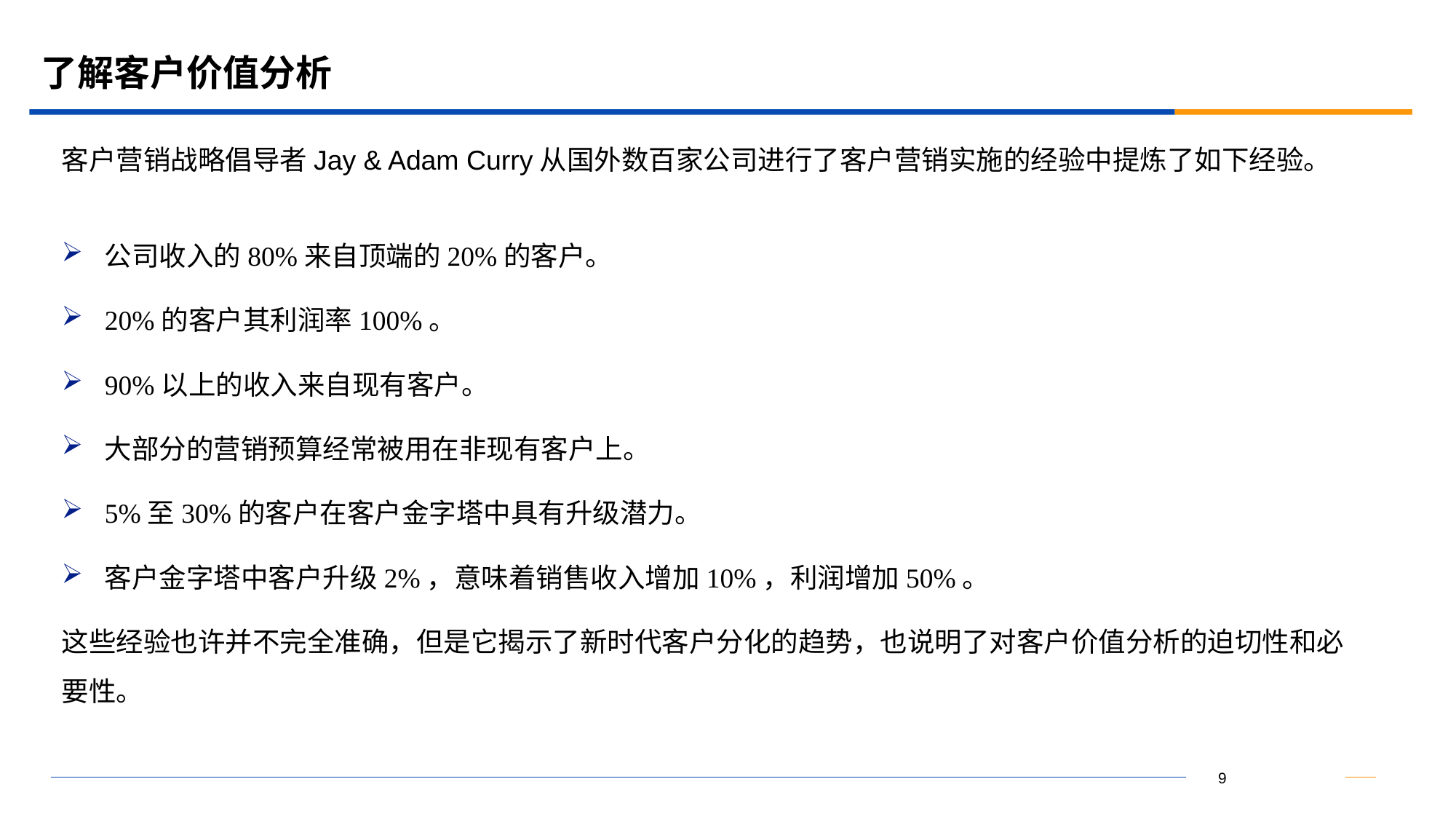

# 了解客户价值分析
客户营销战略倡导者Jay & Adam Curry从国外数百家公司进行了客户营销实施的经验中提炼了如下经验。
公司收入的80%来自顶端的20%的客户。
20%的客户其利润率100%。
90%以上的收入来自现有客户。
大部分的营销预算经常被用在非现有客户上。
5%至30%的客户在客户金字塔中具有升级潜力。
客户金字塔中客户升级2%，意味着销售收入增加10%，利润增加50%。
这些经验也许并不完全准确，但是它揭示了新时代客户分化的趋势，也说明了对客户价值分析的迫切性和必要性。